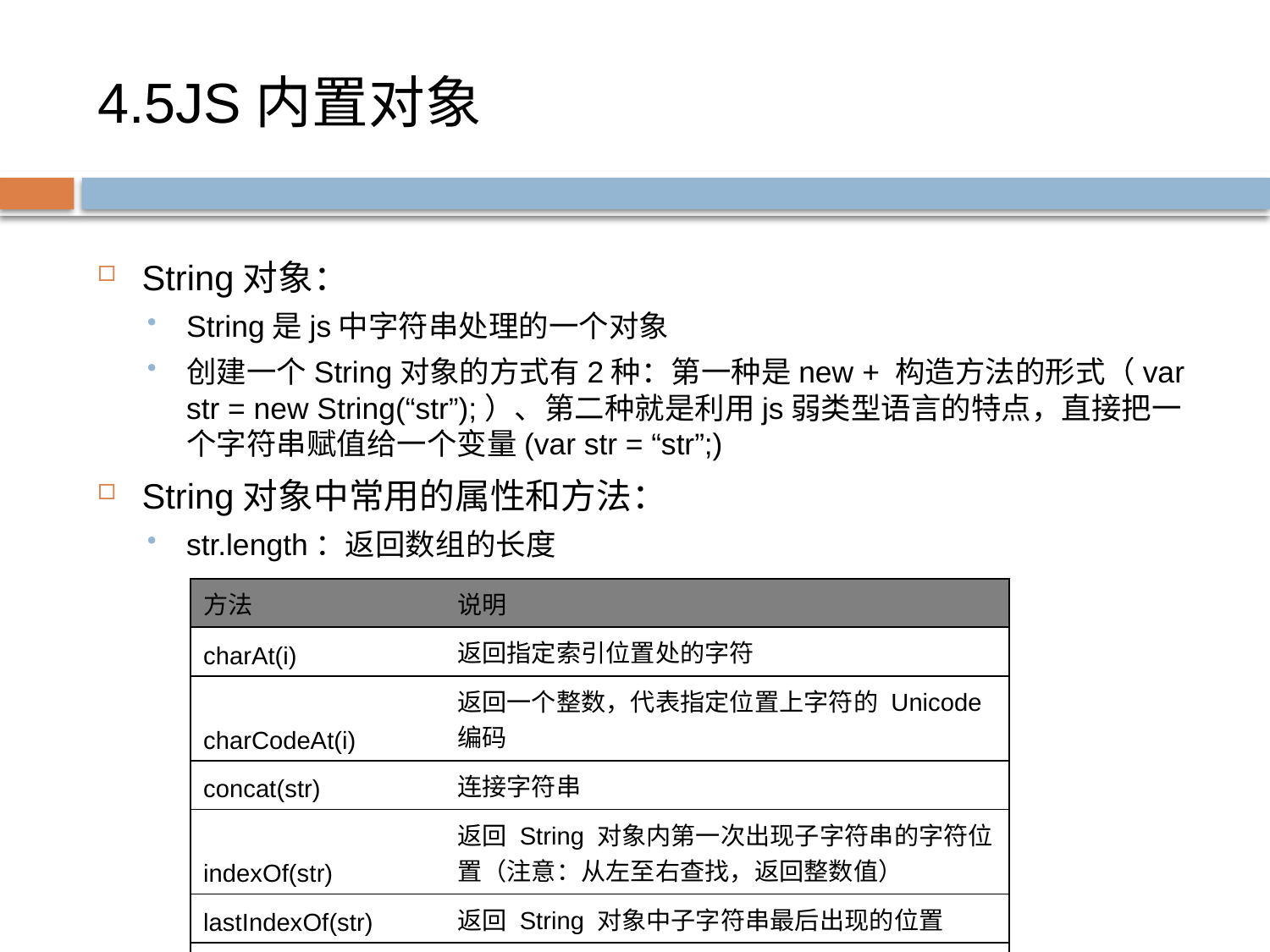

# 4.5JS内置对象
String对象：
String是js中字符串处理的一个对象
创建一个String对象的方式有2种：第一种是new + 构造方法的形式（var str = new String(“str”);）、第二种就是利用js弱类型语言的特点，直接把一个字符串赋值给一个变量(var str = “str”;)
String对象中常用的属性和方法：
str.length：返回数组的长度
| 方法 | 说明 |
| --- | --- |
| charAt(i) | 返回指定索引位置处的字符 |
| charCodeAt(i) | 返回一个整数，代表指定位置上字符的 Unicode 编码 |
| concat(str) | 连接字符串 |
| indexOf(str) | 返回 String 对象内第一次出现子字符串的字符位置（注意：从左至右查找，返回整数值） |
| lastIndexOf(str) | 返回 String 对象中子字符串最后出现的位置 |
| replace(str1,str2) | 返回将str1替换为str2后的字符串 |